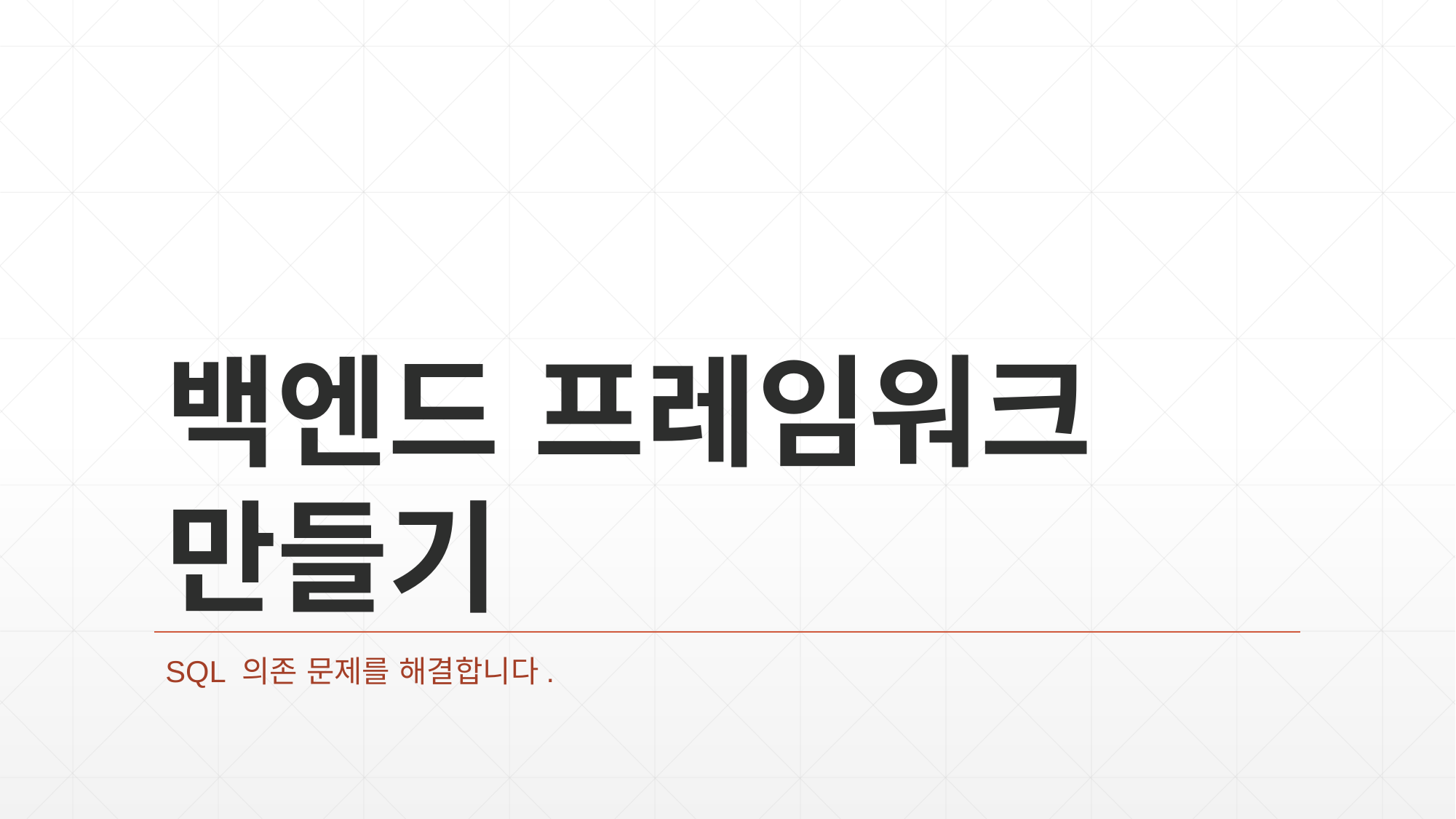

# 백엔드 프레임워크 만들기
SQL 의존 문제를 해결합니다.